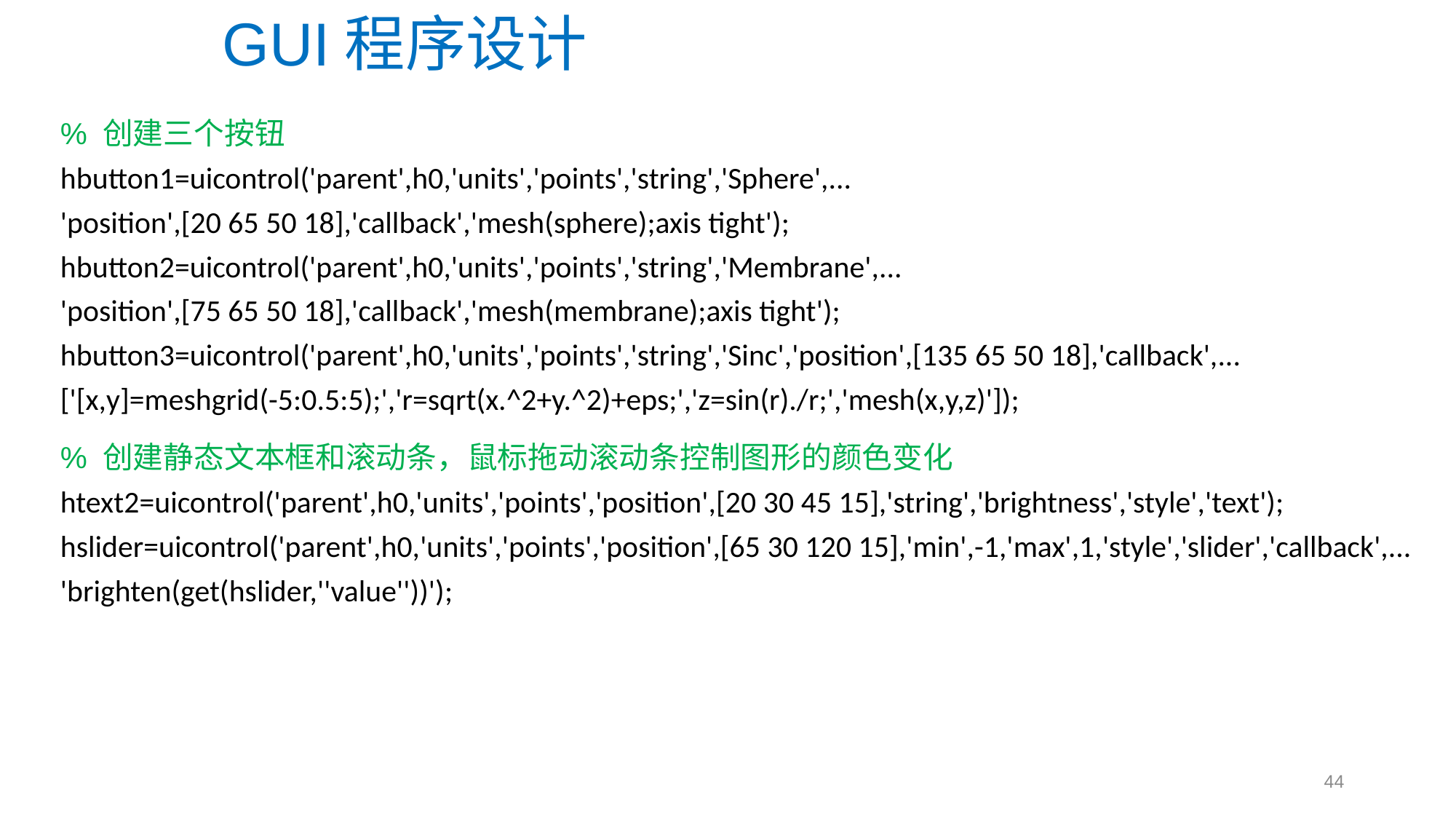

GUI程序设计
% 创建三个按钮
hbutton1=uicontrol('parent',h0,'units','points','string','Sphere',...
'position',[20 65 50 18],'callback','mesh(sphere);axis tight');
hbutton2=uicontrol('parent',h0,'units','points','string','Membrane',...
'position',[75 65 50 18],'callback','mesh(membrane);axis tight');
hbutton3=uicontrol('parent',h0,'units','points','string','Sinc','position',[135 65 50 18],'callback',...
['[x,y]=meshgrid(-5:0.5:5);','r=sqrt(x.^2+y.^2)+eps;','z=sin(r)./r;','mesh(x,y,z)']);

% 创建静态文本框和滚动条，鼠标拖动滚动条控制图形的颜色变化
htext2=uicontrol('parent',h0,'units','points','position',[20 30 45 15],'string','brightness','style','text');
hslider=uicontrol('parent',h0,'units','points','position',[65 30 120 15],'min',-1,'max',1,'style','slider','callback',...
'brighten(get(hslider,''value''))');
44